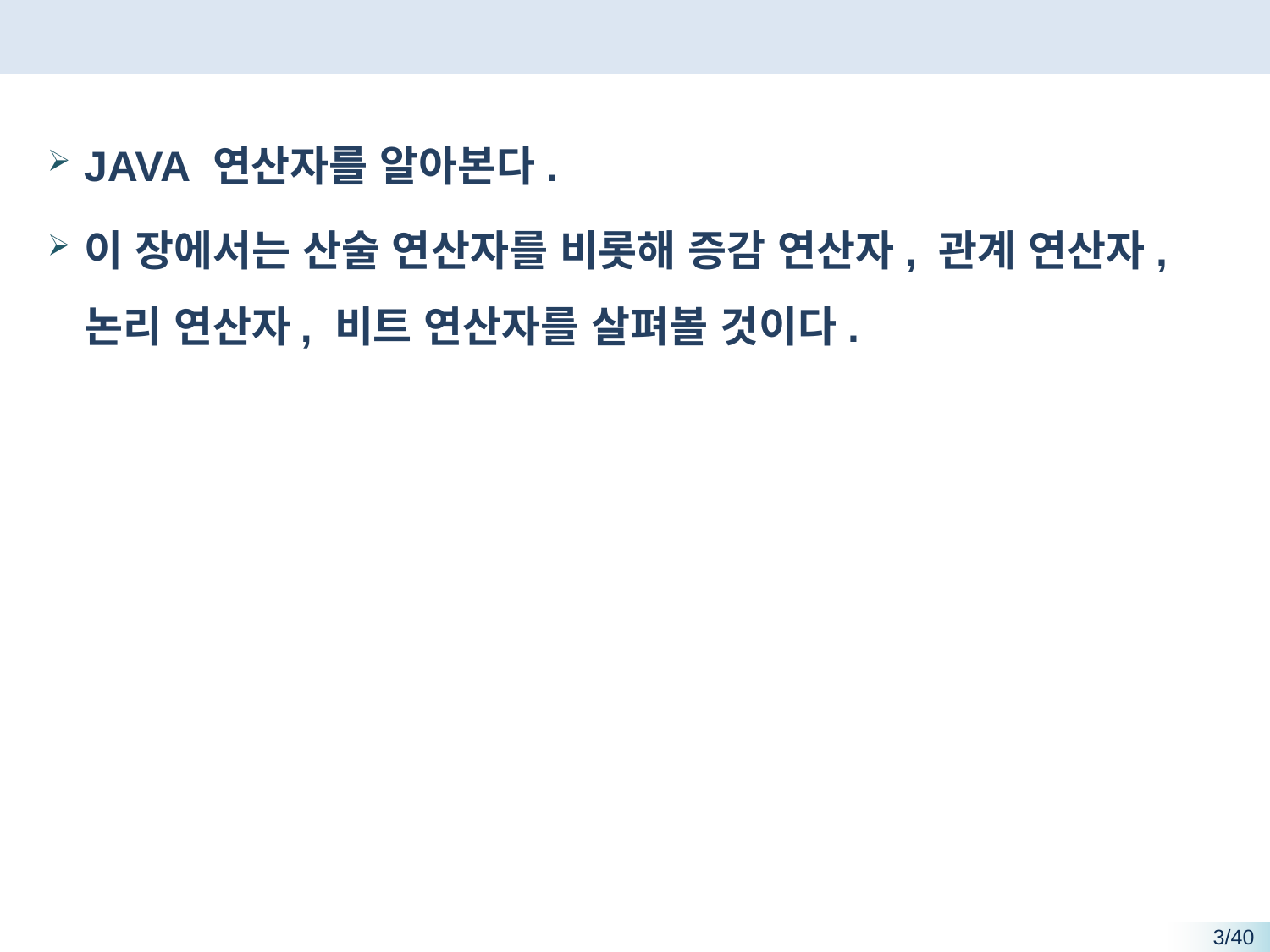

#
JAVA 연산자를 알아본다.
이 장에서는 산술 연산자를 비롯해 증감 연산자, 관계 연산자, 논리 연산자, 비트 연산자를 살펴볼 것이다.